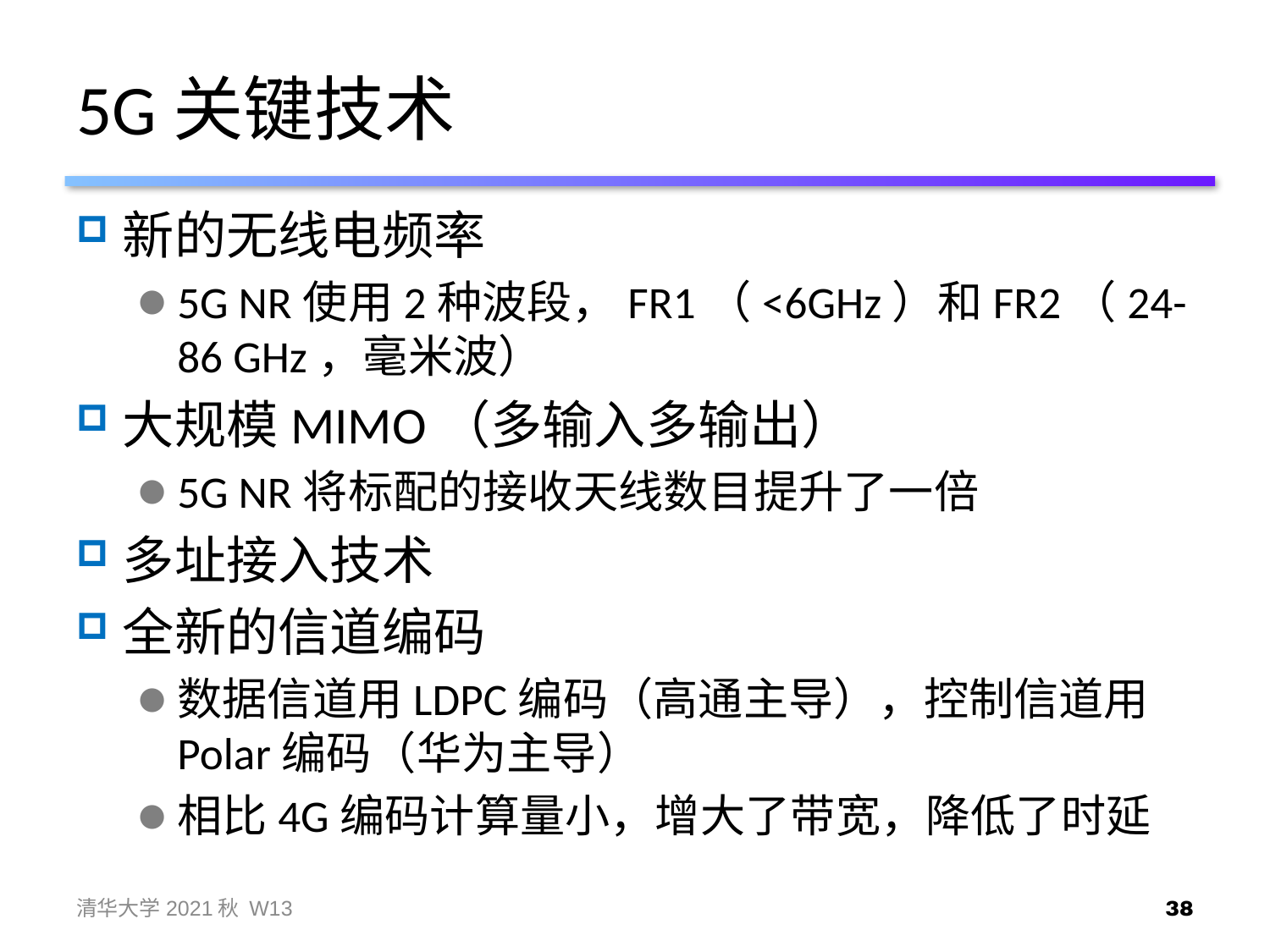

# 5G关键技术
新的无线电频率
5G NR使用2种波段，FR1（<6GHz）和FR2（24-86 GHz，毫米波）
大规模MIMO（多输入多输出）
5G NR将标配的接收天线数目提升了一倍
多址接入技术
全新的信道编码
数据信道用LDPC编码（高通主导），控制信道用Polar编码（华为主导）
相比4G编码计算量小，增大了带宽，降低了时延
清华大学2021秋 W13
38